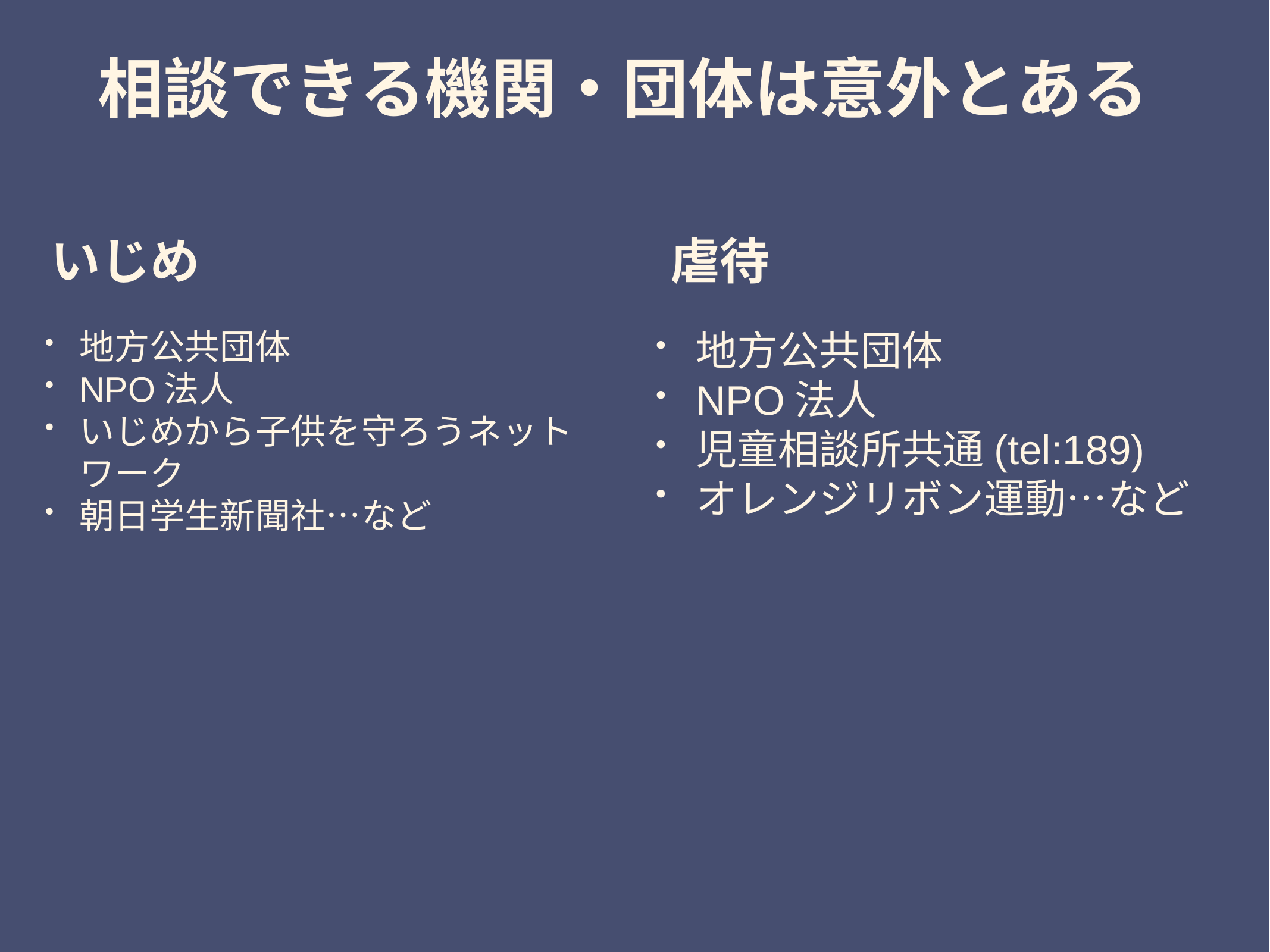

# 相談できる機関・団体は意外とある
いじめ
虐待
地方公共団体
NPO法人
いじめから子供を守ろうネットワーク
朝日学生新聞社…など
地方公共団体
NPO法人
児童相談所共通(tel:189)
オレンジリボン運動…など